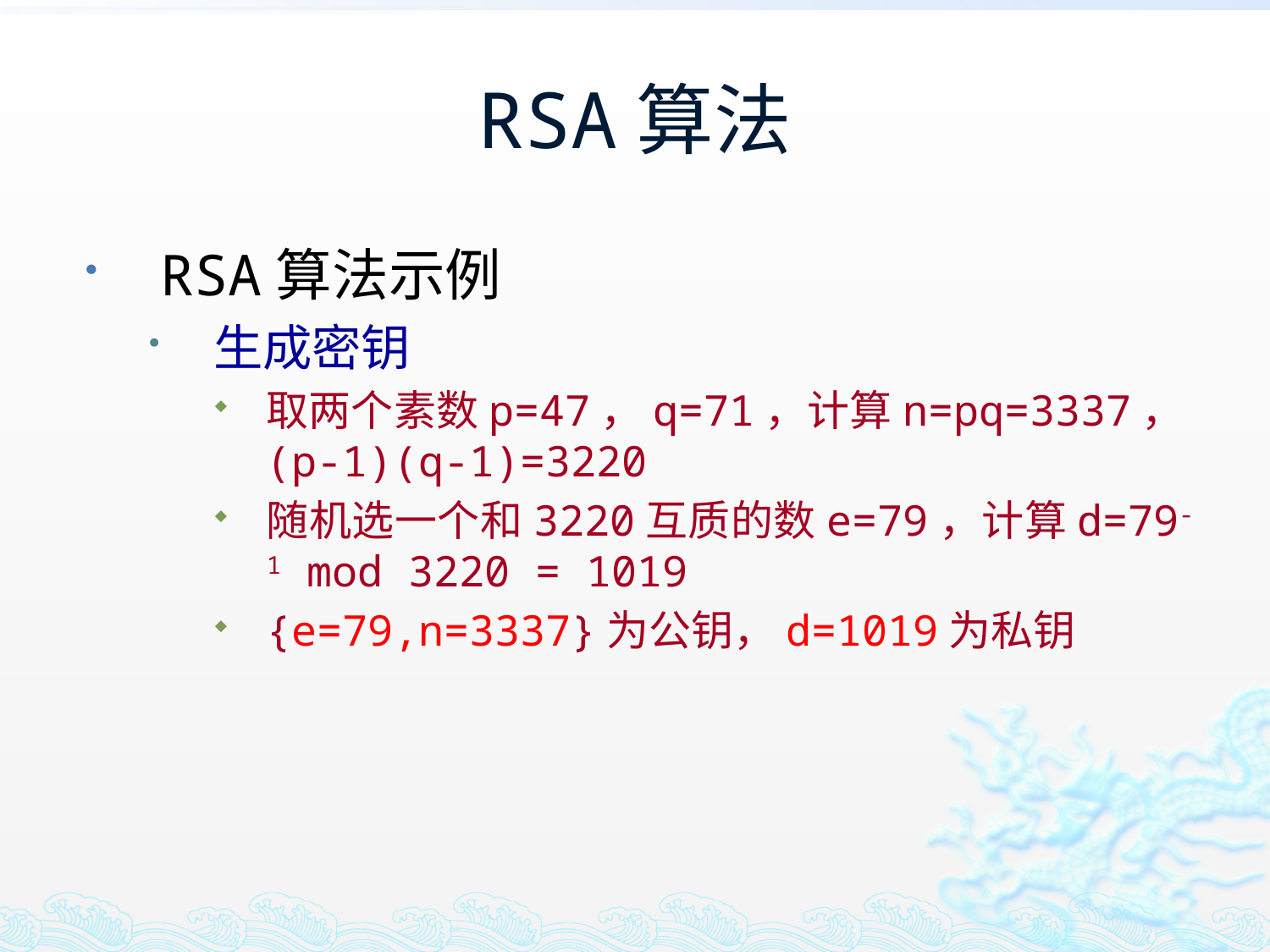

# RSA算法
RSA算法示例
生成密钥
取两个素数p=47，q=71，计算n=pq=3337，(p-1)(q-1)=3220
随机选一个和3220互质的数e=79，计算d=79-1 mod 3220 = 1019
{e=79,n=3337}为公钥，d=1019为私钥